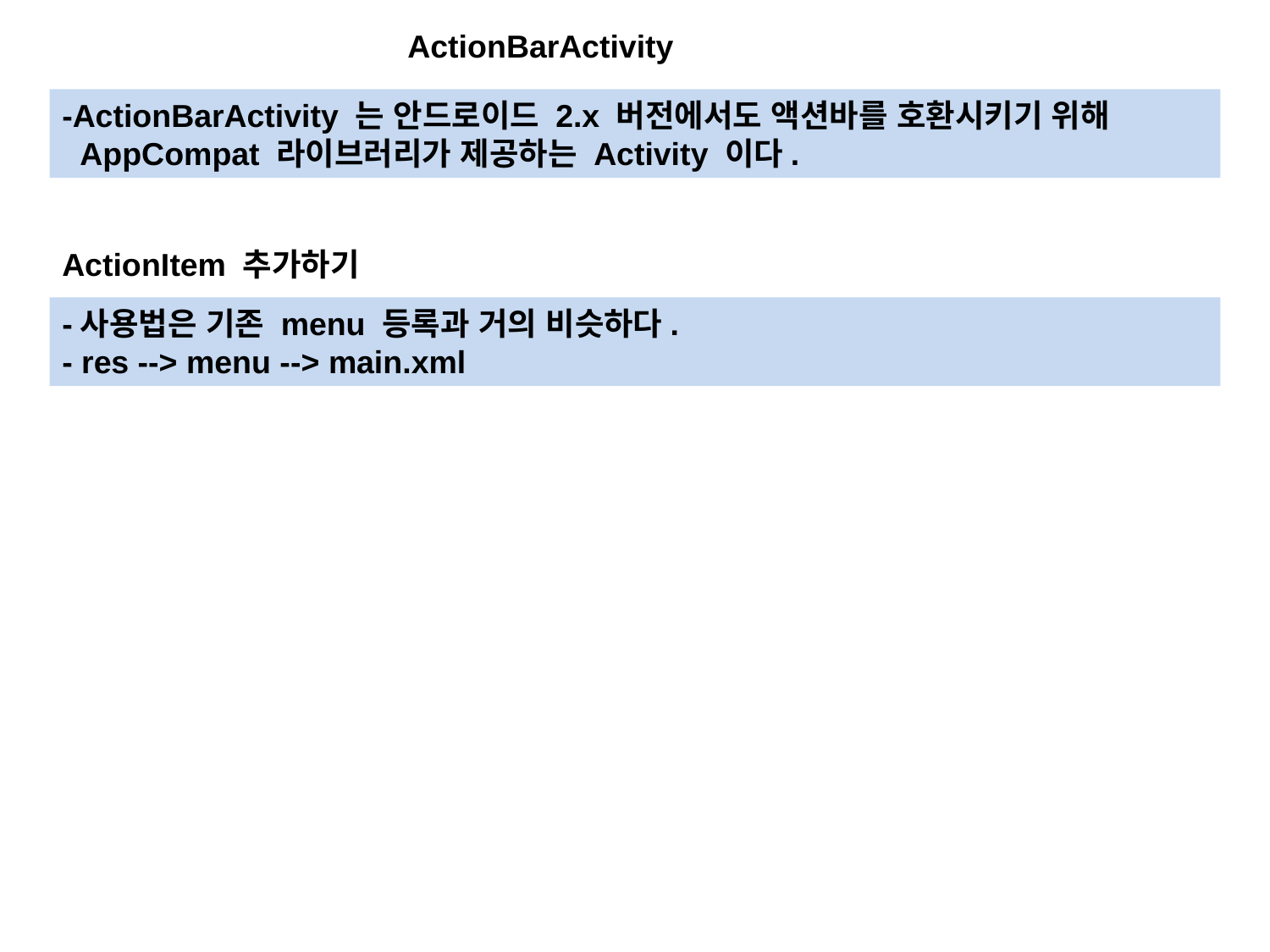

ActionBarActivity
-ActionBarActivity 는 안드로이드 2.x 버전에서도 액션바를 호환시키기 위해
  AppCompat 라이브러리가 제공하는 Activity 이다.
ActionItem 추가하기
-사용법은 기존 menu 등록과 거의 비슷하다.
- res --> menu --> main.xml